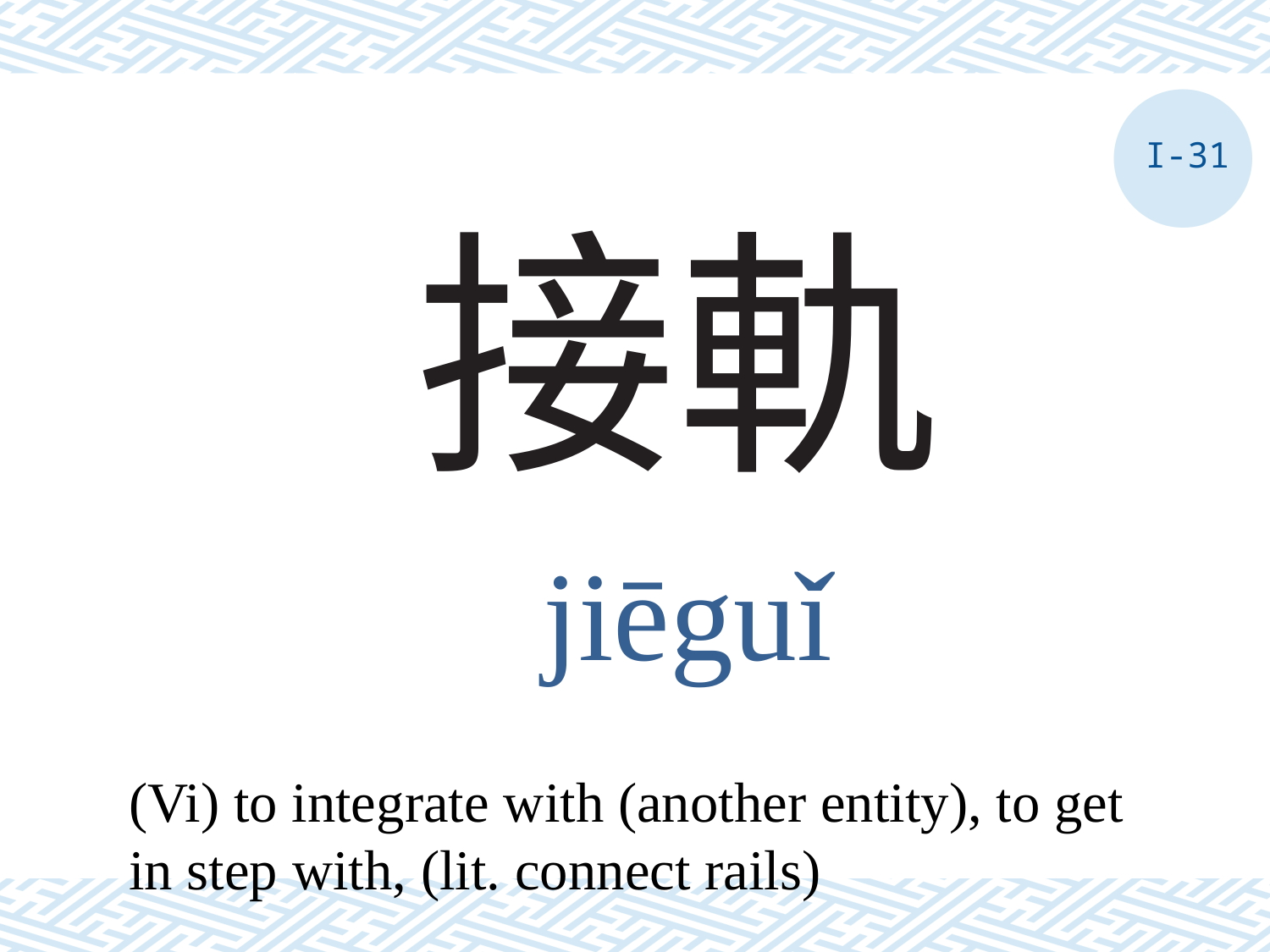

I-31

# 接軌
jiēguǐ
(Vi) to integrate with (another entity), to get in step with, (lit. connect rails)